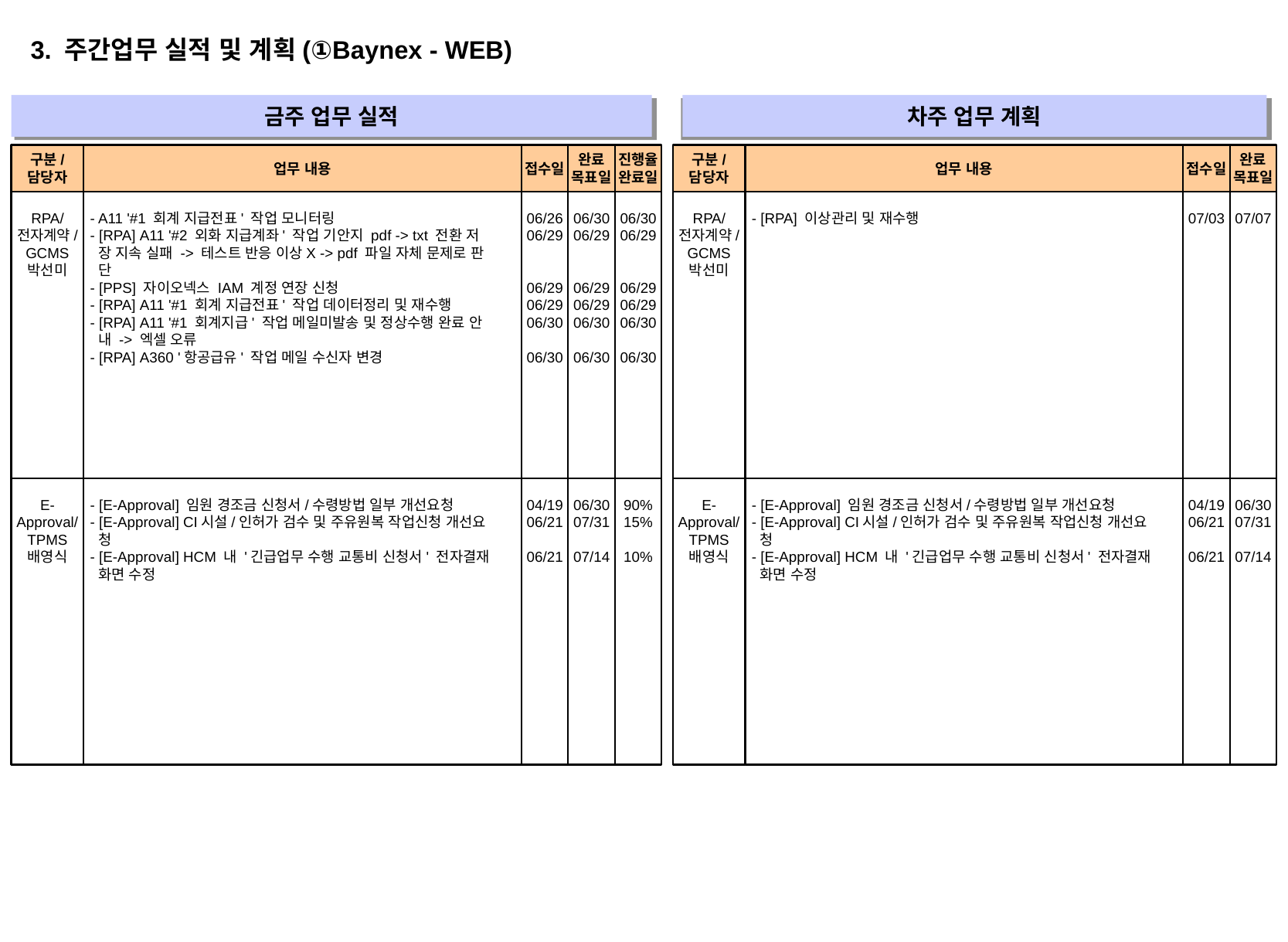

3. 주간업무 실적 및 계획(①Baynex - WEB)
금주 업무 실적
차주 업무 계획
" "
" "
구분/
담당자
업무 내용
접수일
완료
목표일
진행율
완료일
구분/
담당자
업무 내용
접수일
완료
목표일
RPA/
전자계약/
GCMS
박선미

- A11 '#1 회계 지급전표' 작업 모니터링
- [RPA] A11 '#2 외화 지급계좌' 작업 기안지 pdf -> txt 전환 저
  장 지속 실패 -> 테스트 반응 이상X -> pdf 파일 자체 문제로 판
  단
- [PPS] 자이오넥스 IAM 계정 연장 신청
- [RPA] A11 '#1 회계 지급전표' 작업 데이터정리 및 재수행
- [RPA] A11 '#1 회계지급' 작업 메일미발송 및 정상수행 완료 안
  내 -> 엑셀 오류
- [RPA] A360 '항공급유' 작업 메일 수신자 변경
06/26
06/29
06/29
06/29
06/30
06/30
06/30
06/29
06/29
06/29
06/30
06/30
06/30
06/29
06/29
06/29
06/30
06/30
RPA/
전자계약/
GCMS
박선미

- [RPA] 이상관리 및 재수행
07/03
07/07
E-Approval/
TPMS
배영식

- [E-Approval] 임원 경조금 신청서/수령방법 일부 개선요청
- [E-Approval] CI시설/인허가 검수 및 주유원복 작업신청 개선요
  청
- [E-Approval] HCM 내 '긴급업무 수행 교통비 신청서' 전자결재
  화면 수정
04/19
06/21
06/21
06/30
07/31
07/14
90%
15%
10%
E-Approval/
TPMS
배영식

- [E-Approval] 임원 경조금 신청서/수령방법 일부 개선요청
- [E-Approval] CI시설/인허가 검수 및 주유원복 작업신청 개선요
  청
- [E-Approval] HCM 내 '긴급업무 수행 교통비 신청서' 전자결재
  화면 수정
04/19
06/21
06/21
06/30
07/31
07/14